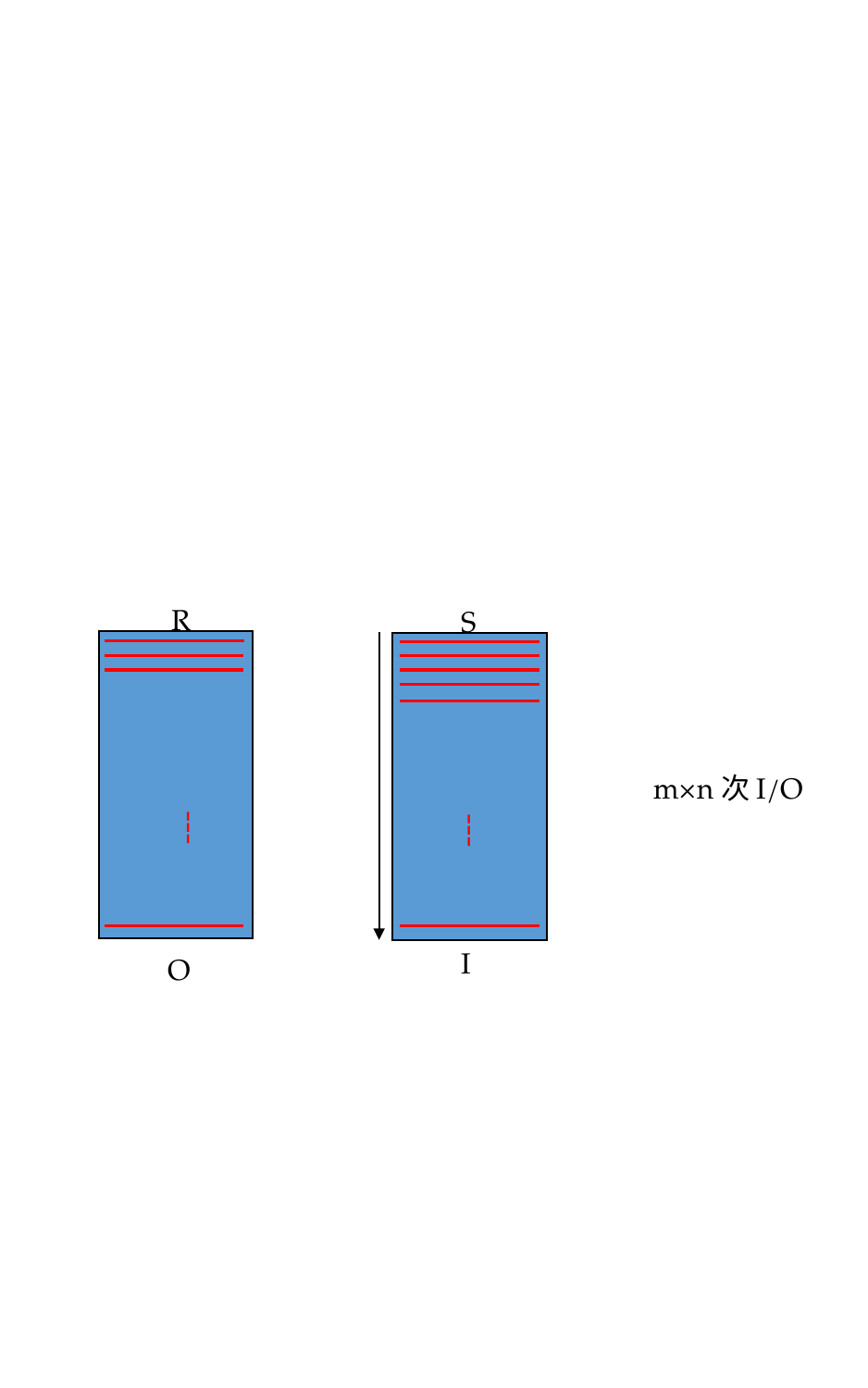

#
R
S

m×n次I/O
┆
┆
I
O